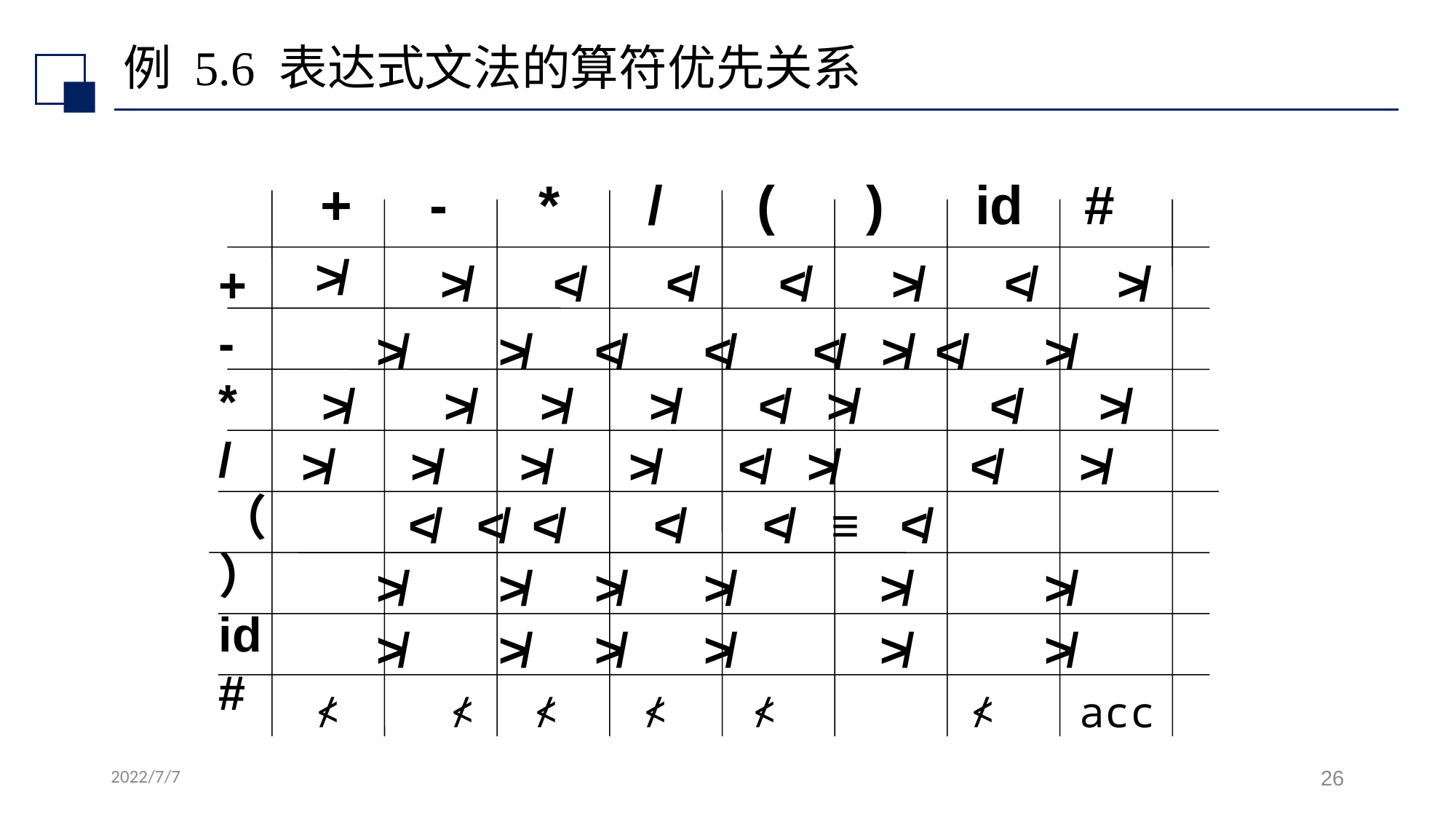

# 例 5.6 表达式文法的算符优先关系
+	-	*	/	(	)	id	#

≯
≯
≮
≮
≮
≯
≮
≯

+
-
*
/
（）
id
#

≯	 ≯	≮ 	≮ 	≮   ≯	 ≮ 	 ≯
≯	 ≯	≯	≯	≮   ≯ 	 ≮ 	 ≯

≯	≯	≯	≯	≮   ≯ 	 ≮ 	 ≯

≮   ≮  ≮	  ≮	  ≮   ≡   ≮

≯	 ≯	≯	≯ 	     ≯	 	 ≯

≯	 ≯	≯	≯	     ≯	 	 ≯

≮	 ≮	≮	≮	≮ 		≮ 	acc

2022/7/7
26